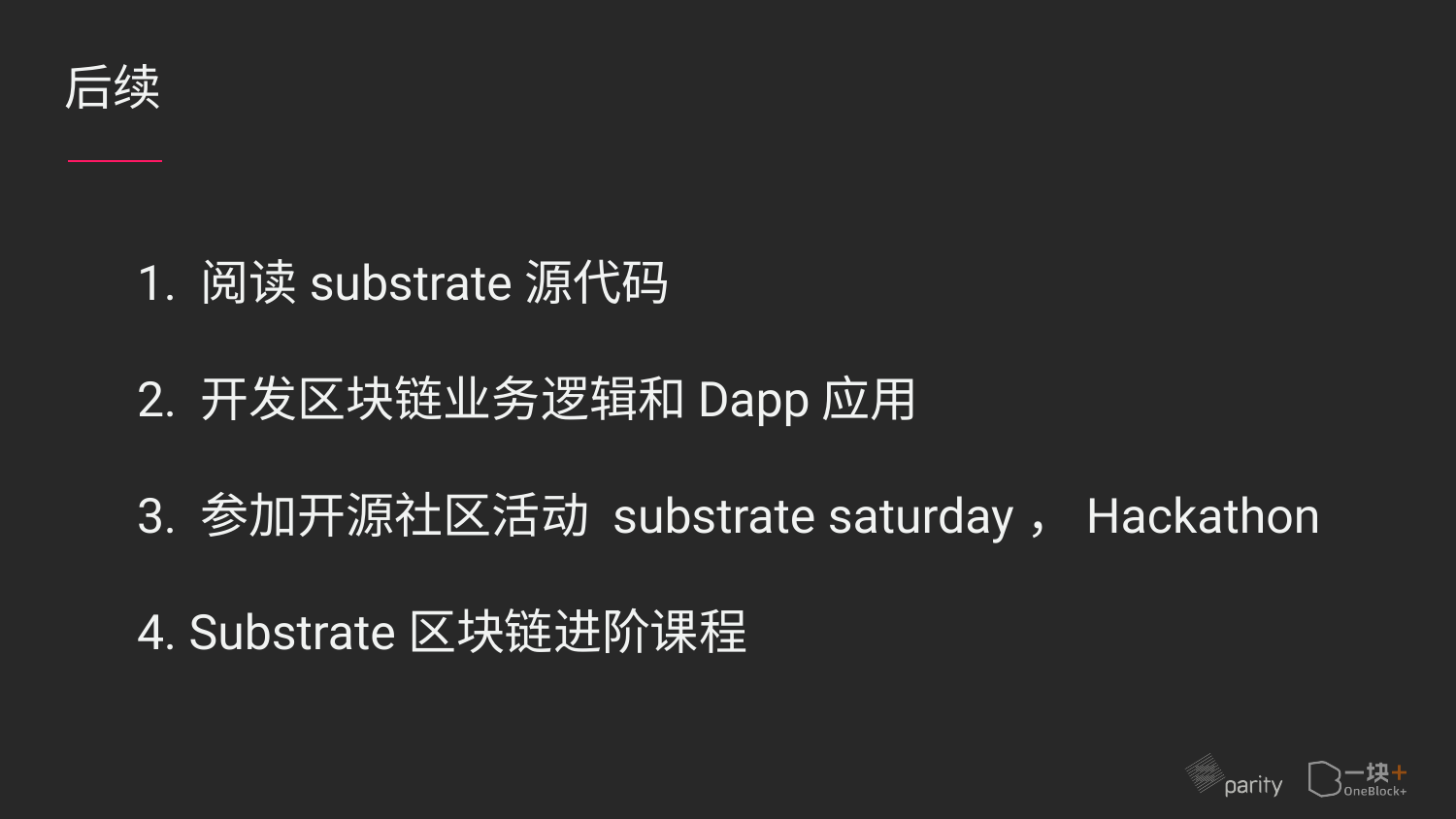

后续

1. 阅读substrate源代码

2. 开发区块链业务逻辑和Dapp应用

3. 参加开源社区活动 substrate saturday，Hackathon

4. Substrate区块链进阶课程